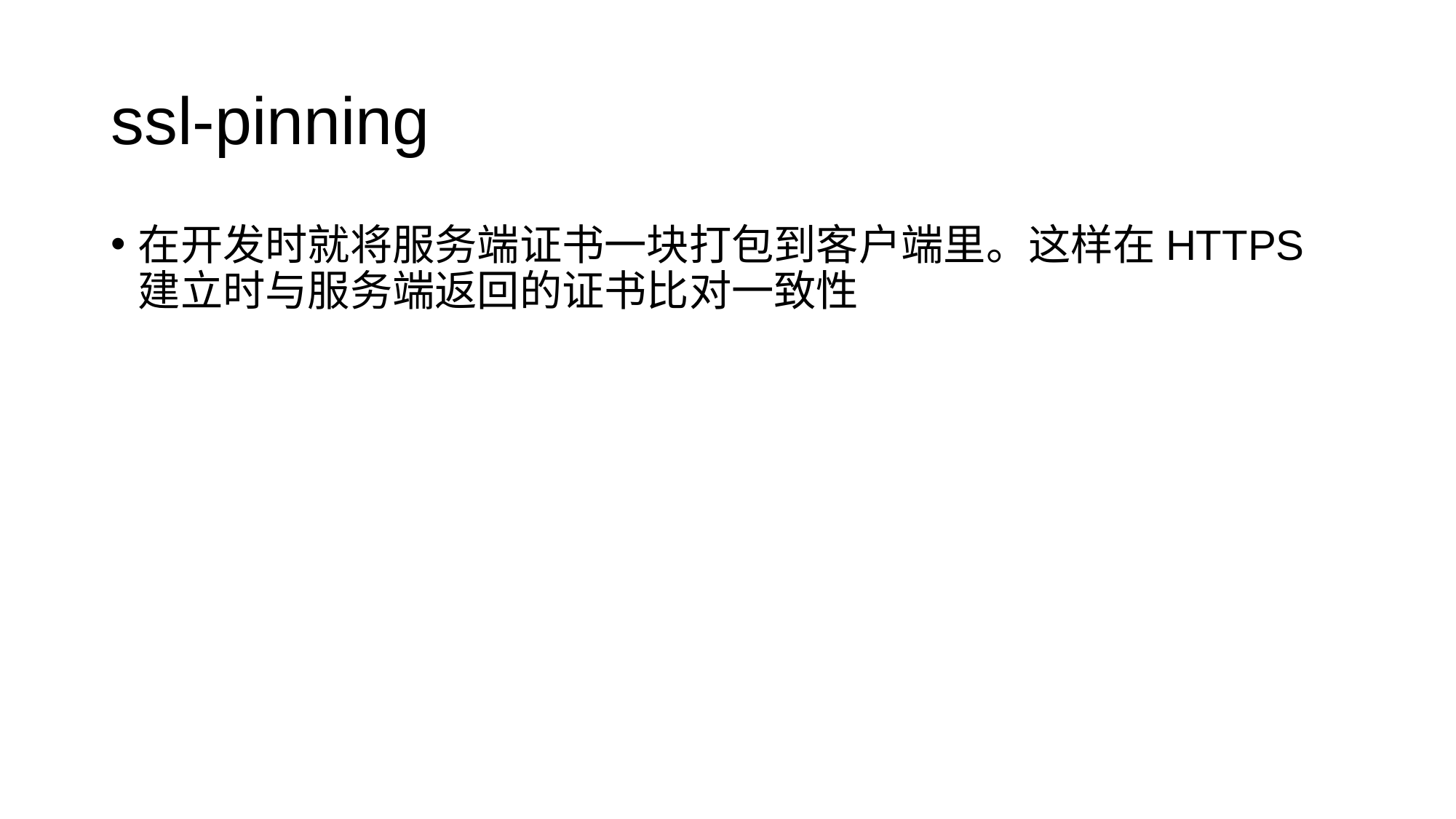

# ssl-pinning
在开发时就将服务端证书一块打包到客户端里。这样在HTTPS建立时与服务端返回的证书比对一致性